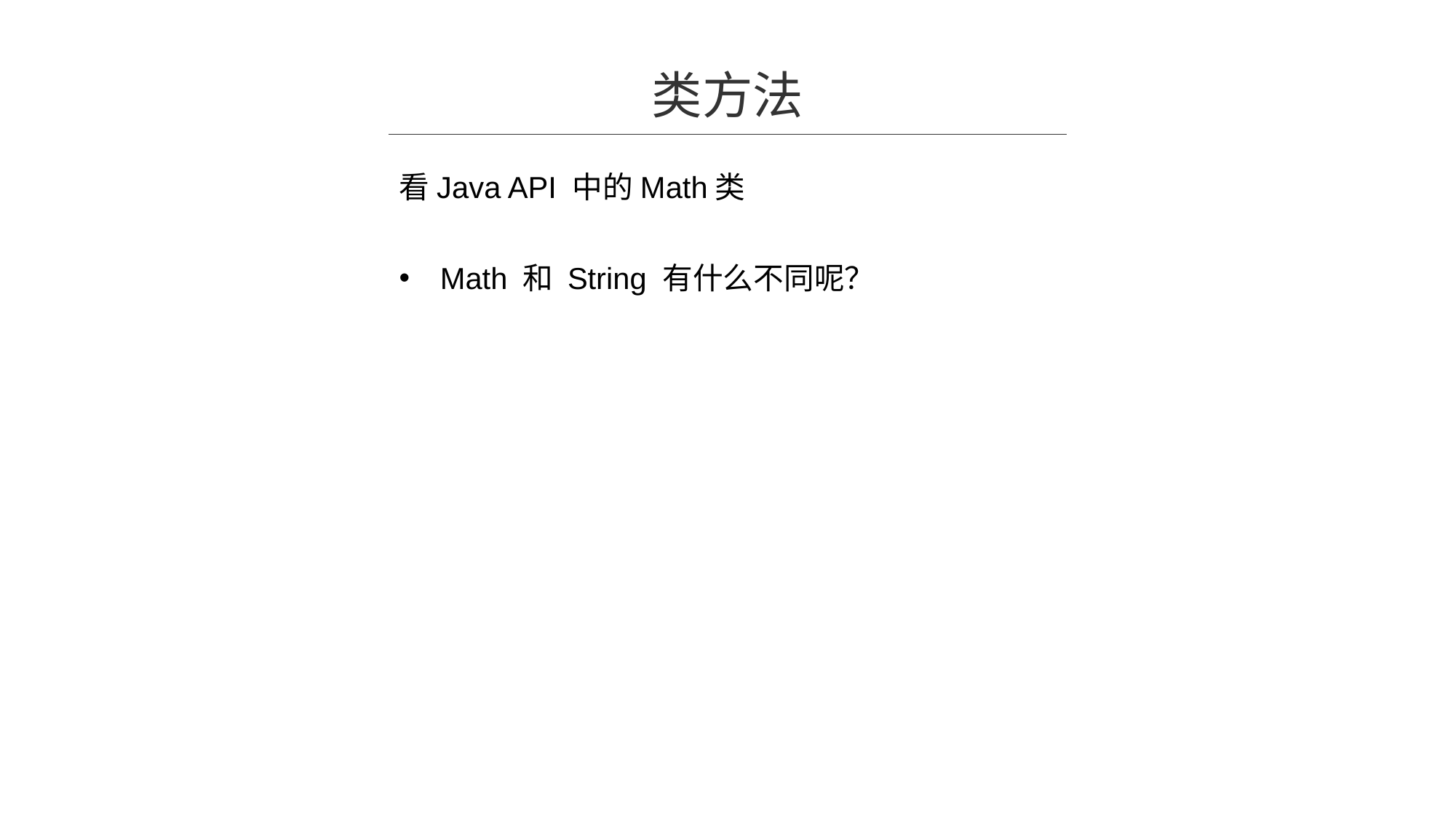

类方法
看Java API 中的Math类

Math 和 String 有什么不同呢？